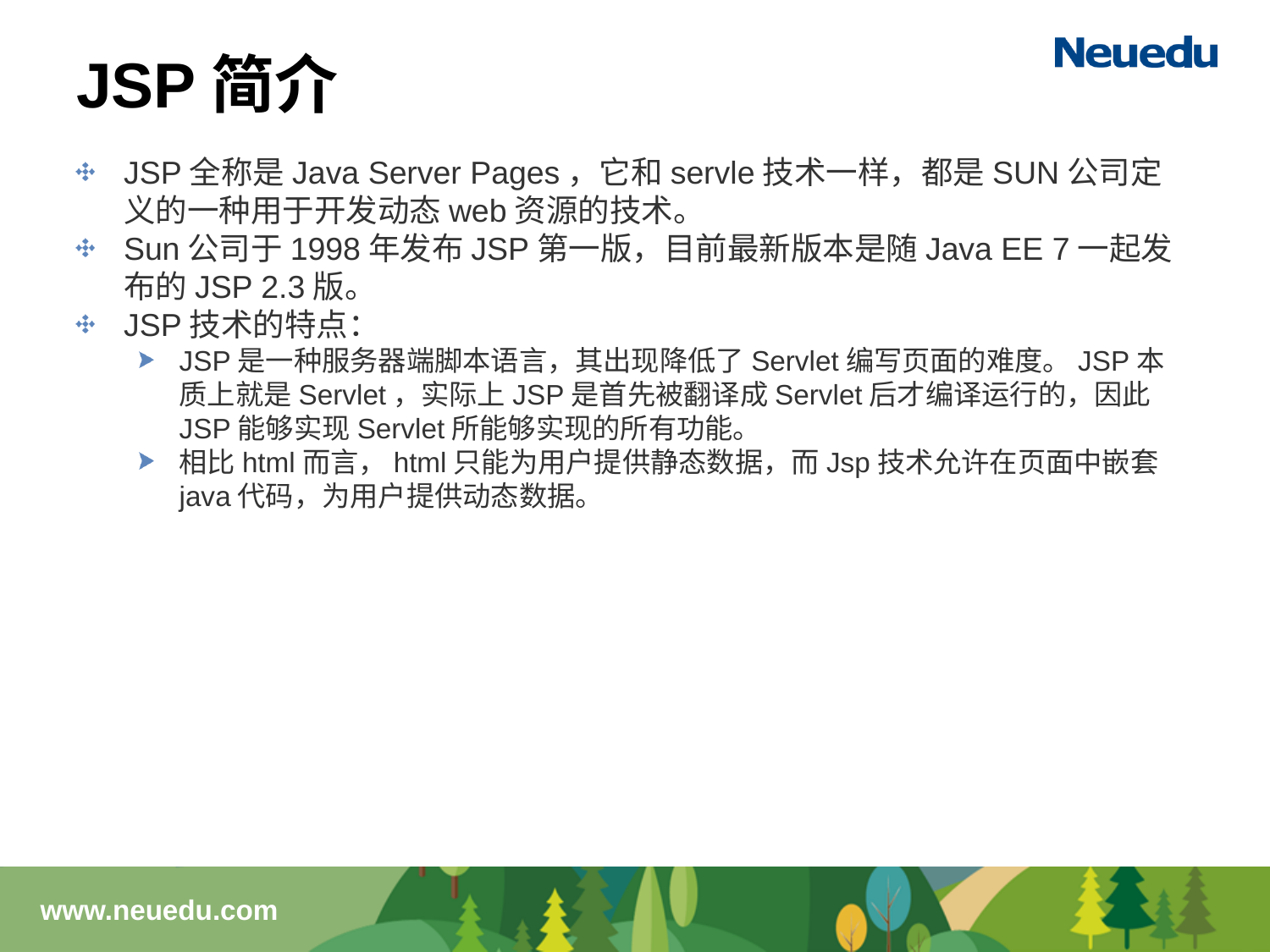

# JSP简介
JSP全称是Java Server Pages，它和servle技术一样，都是SUN公司定义的一种用于开发动态web资源的技术。
Sun公司于1998年发布JSP第一版，目前最新版本是随Java EE 7一起发布的JSP 2.3版。
JSP技术的特点：
JSP是一种服务器端脚本语言，其出现降低了Servlet编写页面的难度。JSP本质上就是Servlet，实际上JSP是首先被翻译成Servlet后才编译运行的，因此JSP能够实现Servlet所能够实现的所有功能。
相比html而言，html只能为用户提供静态数据，而Jsp技术允许在页面中嵌套java代码，为用户提供动态数据。